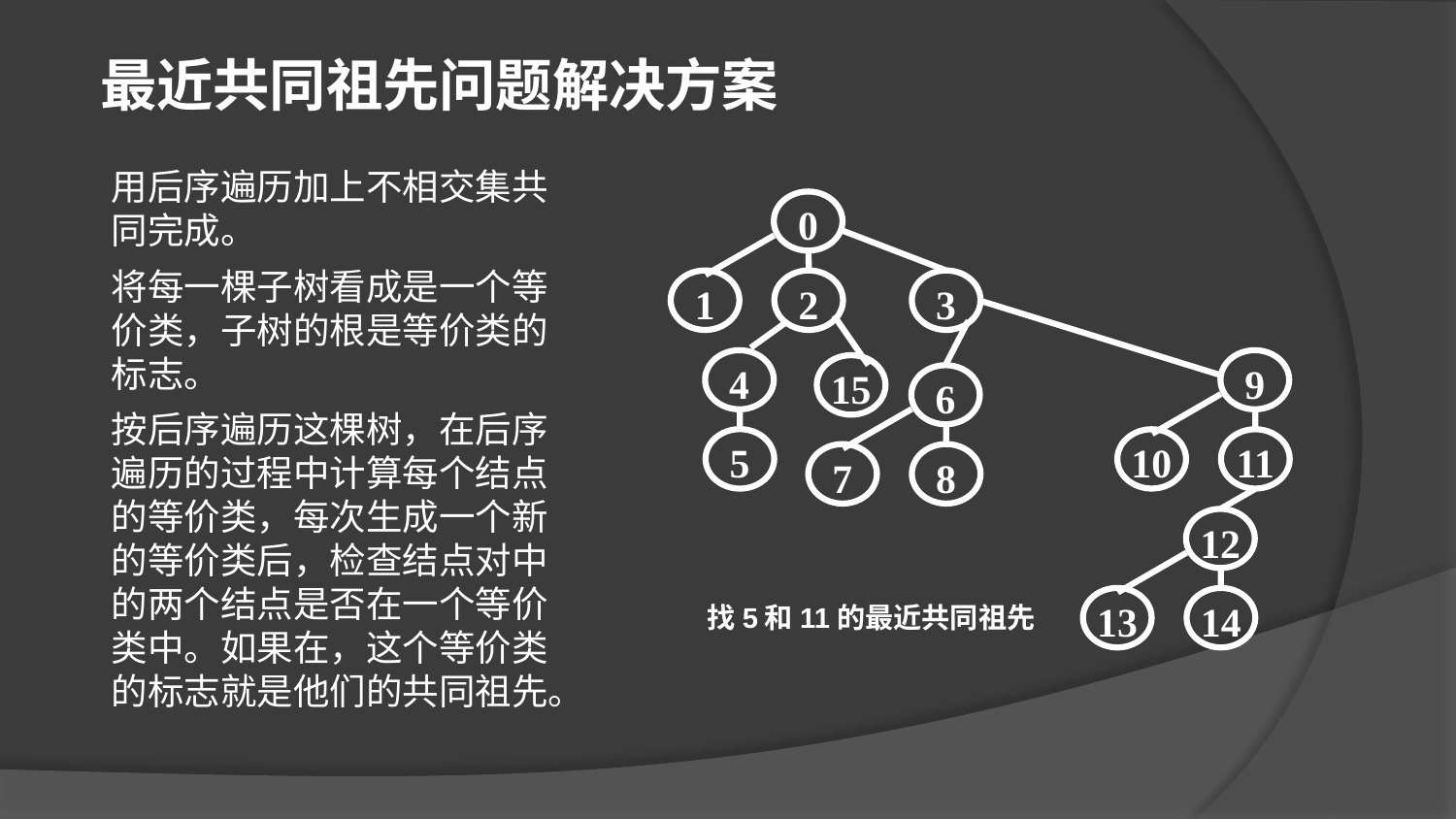

最近共同祖先问题解决方案
用后序遍历加上不相交集共同完成。
将每一棵子树看成是一个等价类，子树的根是等价类的标志。
按后序遍历这棵树，在后序遍历的过程中计算每个结点的等价类，每次生成一个新的等价类后，检查结点对中的两个结点是否在一个等价类中。如果在，这个等价类的标志就是他们的共同祖先。
0

1
2
3

4
9
15
6

5
10
11
7
8

12

13
14
找5和11的最近共同祖先